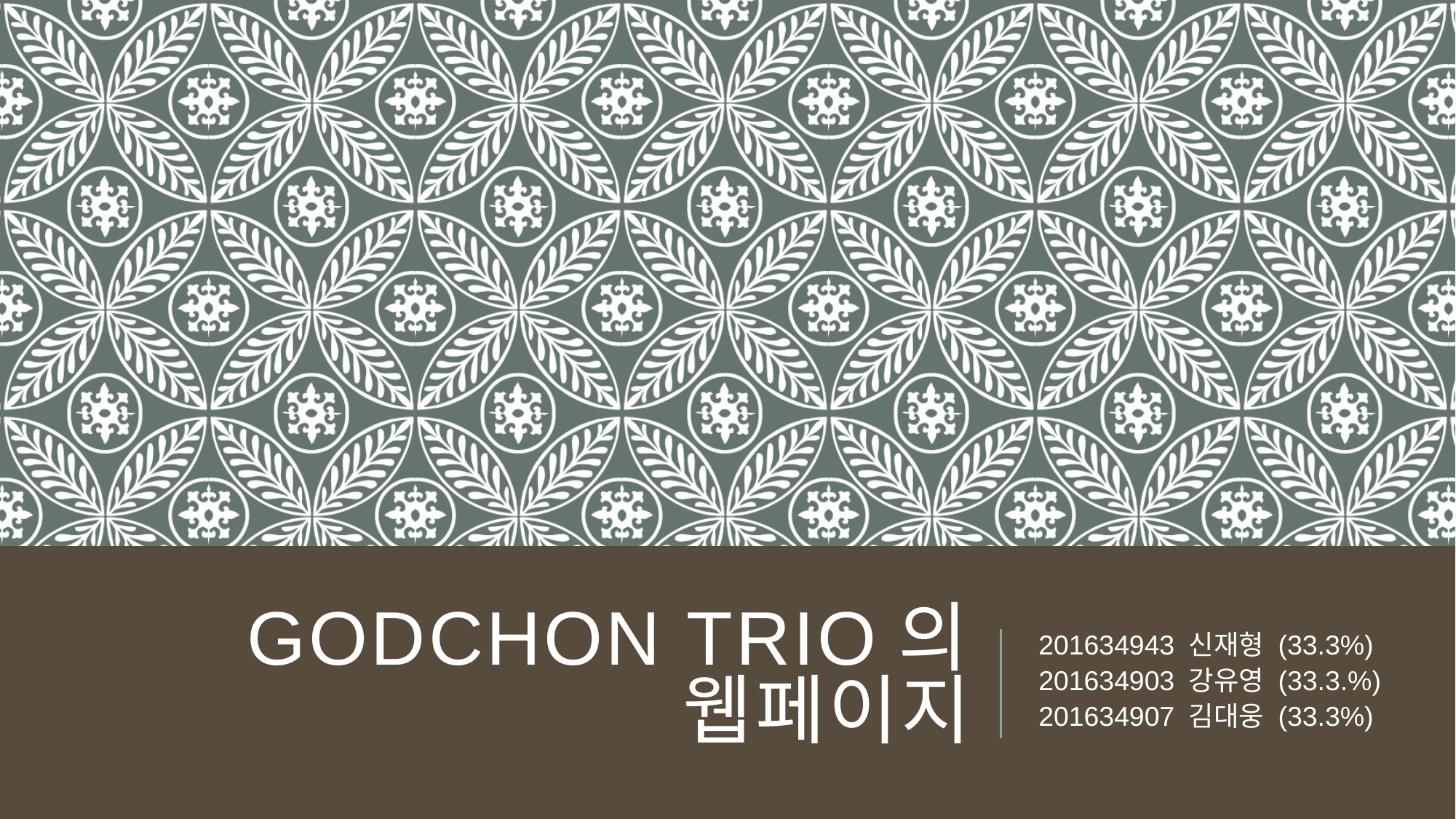

# Godchon trio의 웹페이지
201634943 신재형 (33.3%)
201634903 강유영 (33.3.%)
201634907 김대웅 (33.3%)